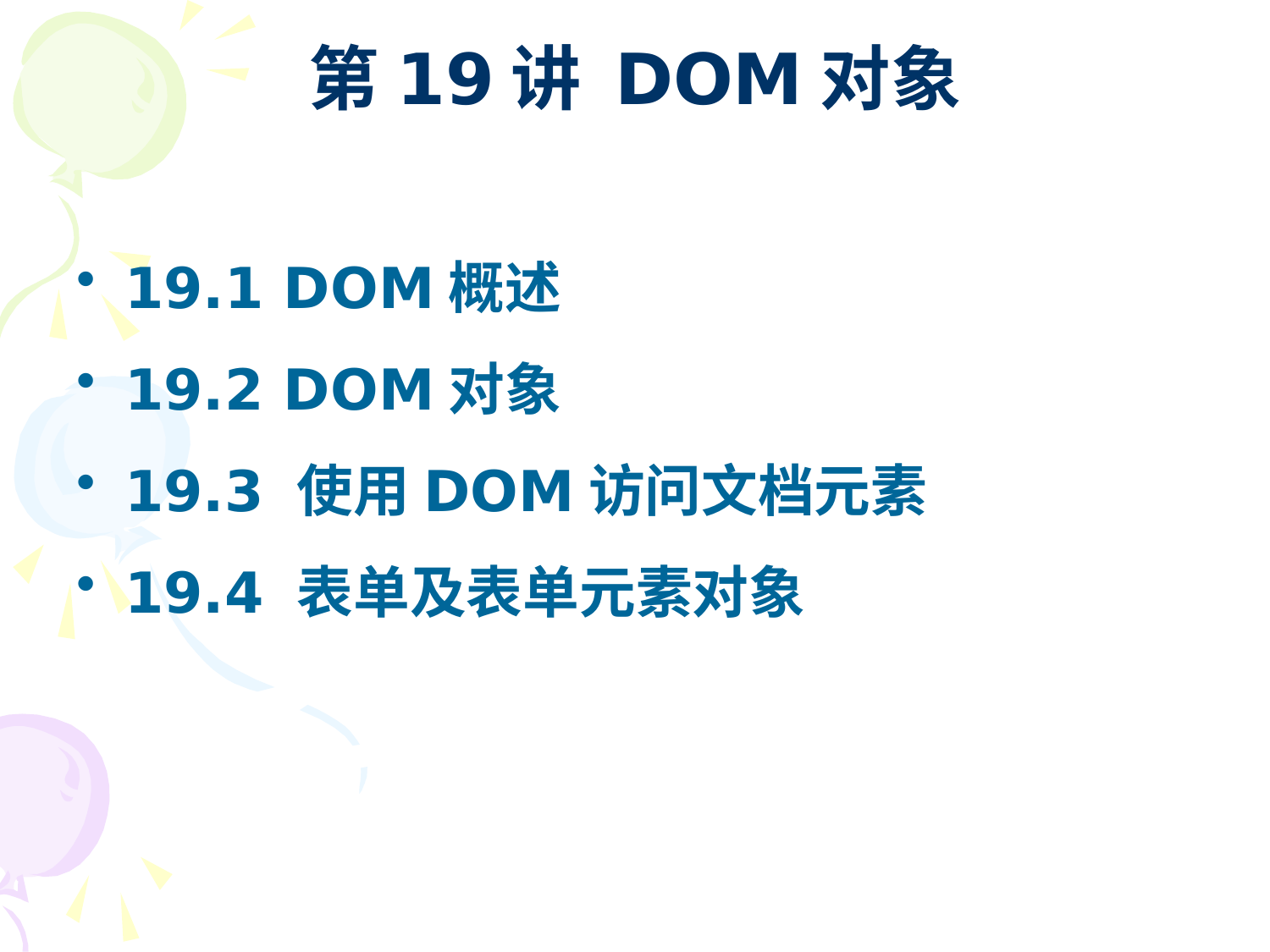

# 第19讲 DOM对象

19.1 DOM概述
19.2 DOM对象
19.3 使用DOM访问文档元素
19.4 表单及表单元素对象